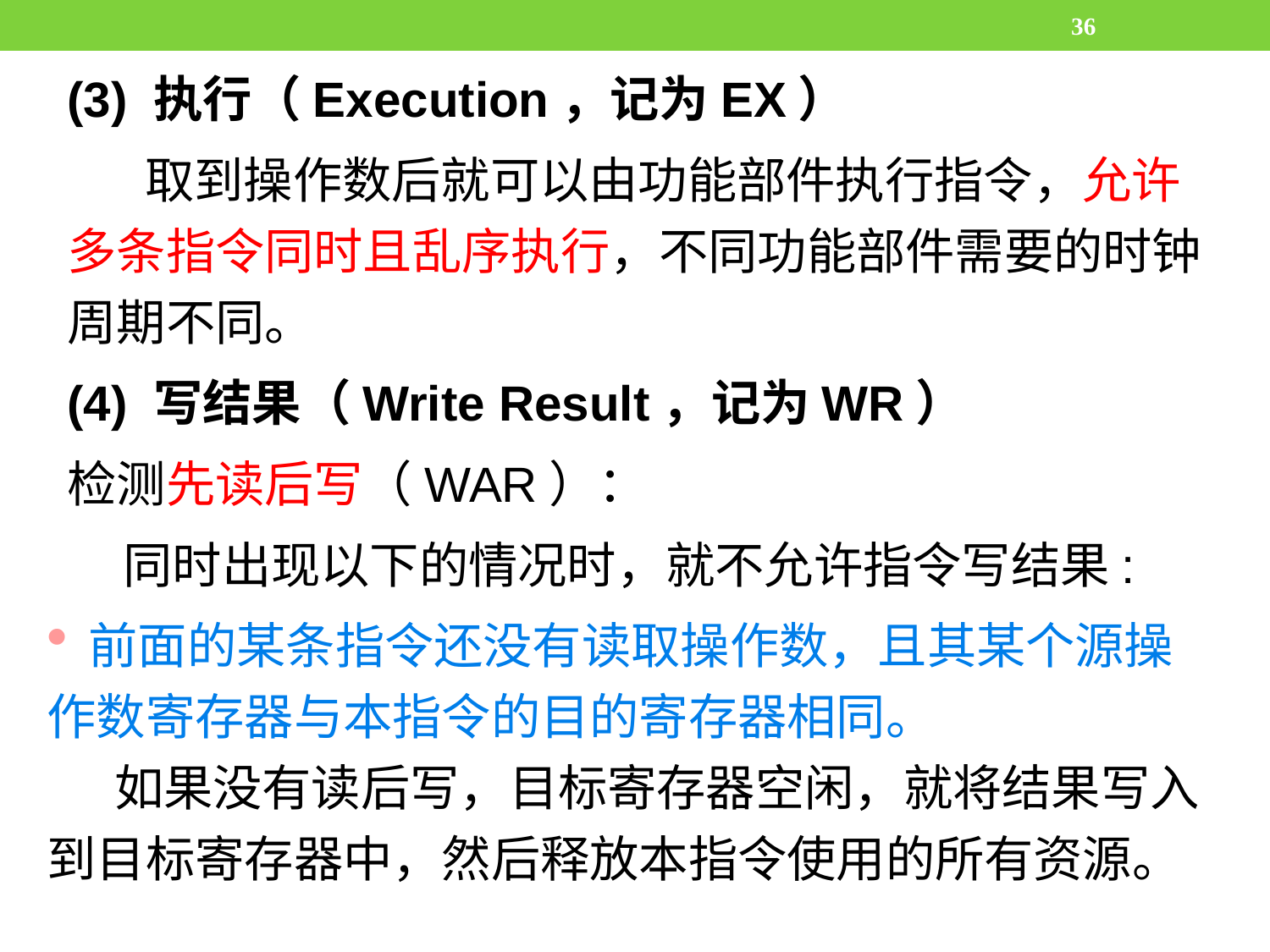

36
(3) 执行（Execution，记为EX）
      取到操作数后就可以由功能部件执行指令，允许多条指令同时且乱序执行，不同功能部件需要的时钟周期不同。
(4) 写结果（Write Result，记为WR）
检测先读后写（WAR）：
    同时出现以下的情况时，就不允许指令写结果:

 前面的某条指令还没有读取操作数，且其某个源操作数寄存器与本指令的目的寄存器相同。
     如果没有读后写，目标寄存器空闲，就将结果写入到目标寄存器中，然后释放本指令使用的所有资源。